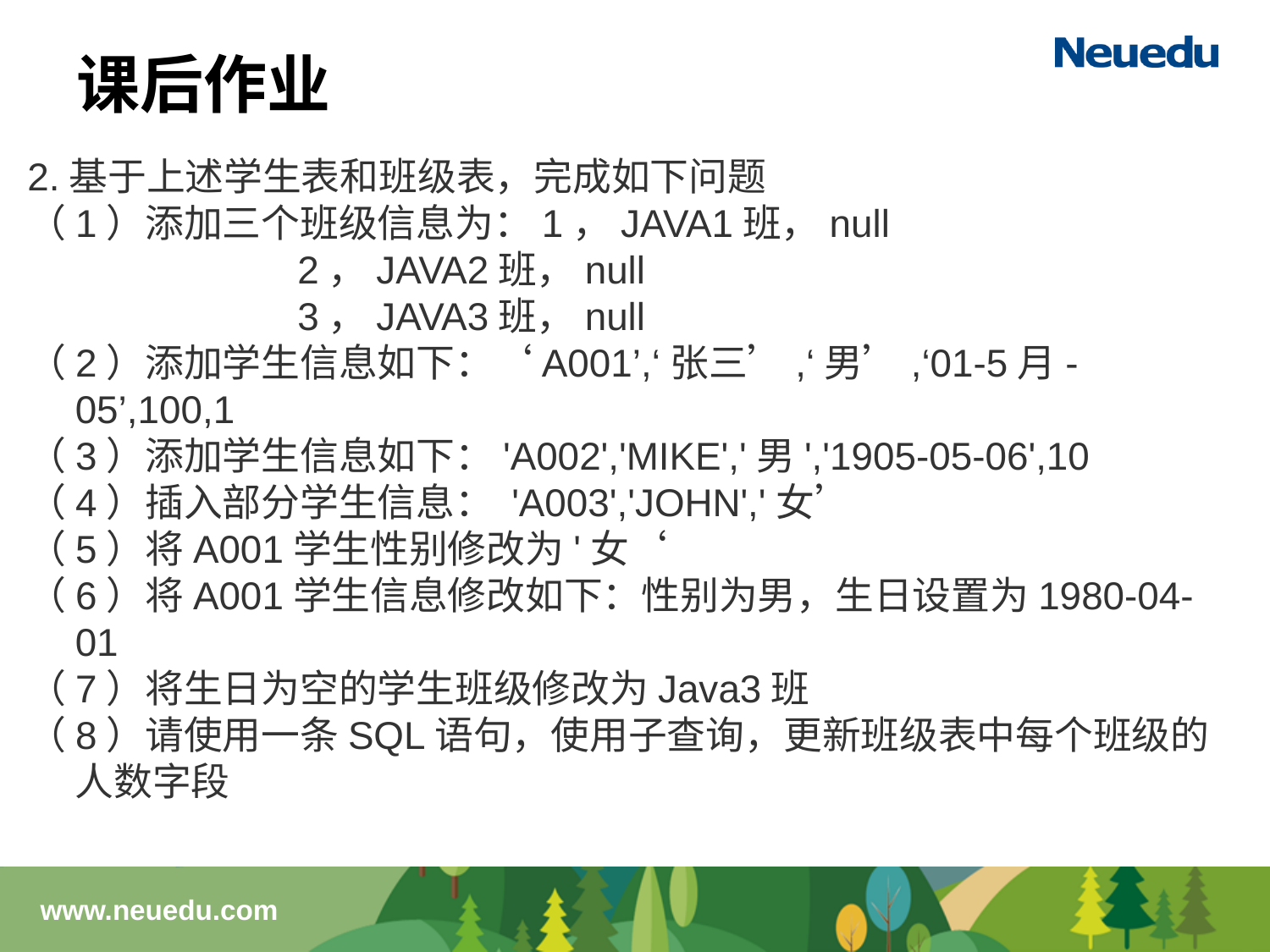

# 课后作业
2.基于上述学生表和班级表，完成如下问题
（1）添加三个班级信息为：1，JAVA1班，null
                         2，JAVA2班，null
                         3，JAVA3班，null
（2）添加学生信息如下：‘A001’,‘张三’,‘男’,‘01-5月-05’,100,1
（3）添加学生信息如下：'A002','MIKE','男','1905-05-06',10
（4）插入部分学生信息： 'A003','JOHN','女’
（5）将A001学生性别修改为'女‘
（6）将A001学生信息修改如下：性别为男，生日设置为1980-04-01
（7）将生日为空的学生班级修改为Java3班
（8）请使用一条SQL语句，使用子查询，更新班级表中每个班级的人数字段